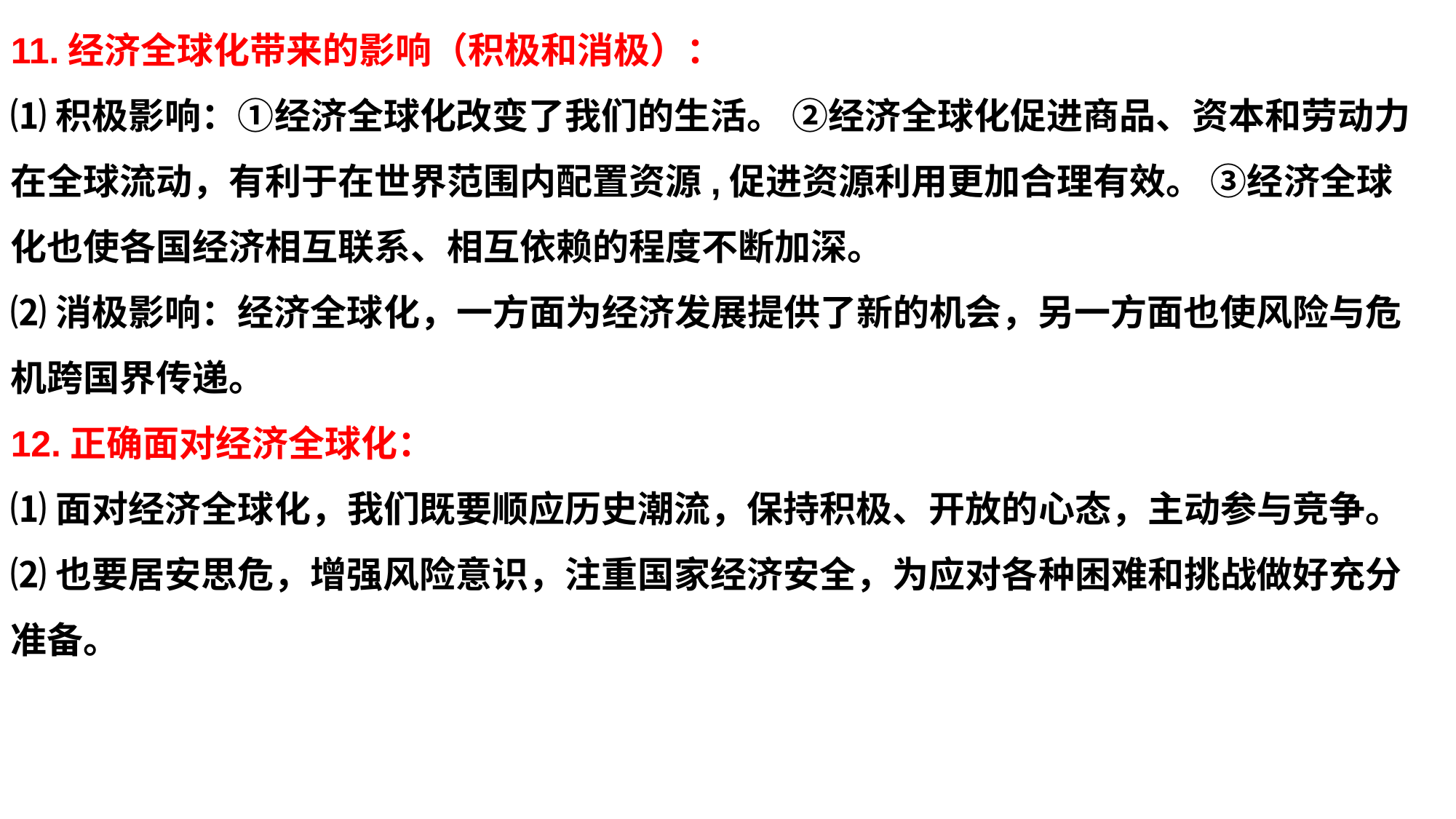

11.经济全球化带来的影响（积极和消极）：
⑴积极影响：①经济全球化改变了我们的生活。 ②经济全球化促进商品、资本和劳动力在全球流动，有利于在世界范围内配置资源,促进资源利用更加合理有效。 ③经济全球化也使各国经济相互联系、相互依赖的程度不断加深。
⑵消极影响：经济全球化，一方面为经济发展提供了新的机会，另一方面也使风险与危机跨国界传递。
12.正确面对经济全球化：
⑴面对经济全球化，我们既要顺应历史潮流，保持积极、开放的心态，主动参与竞争。
⑵也要居安思危，增强风险意识，注重国家经济安全，为应对各种困难和挑战做好充分准备。